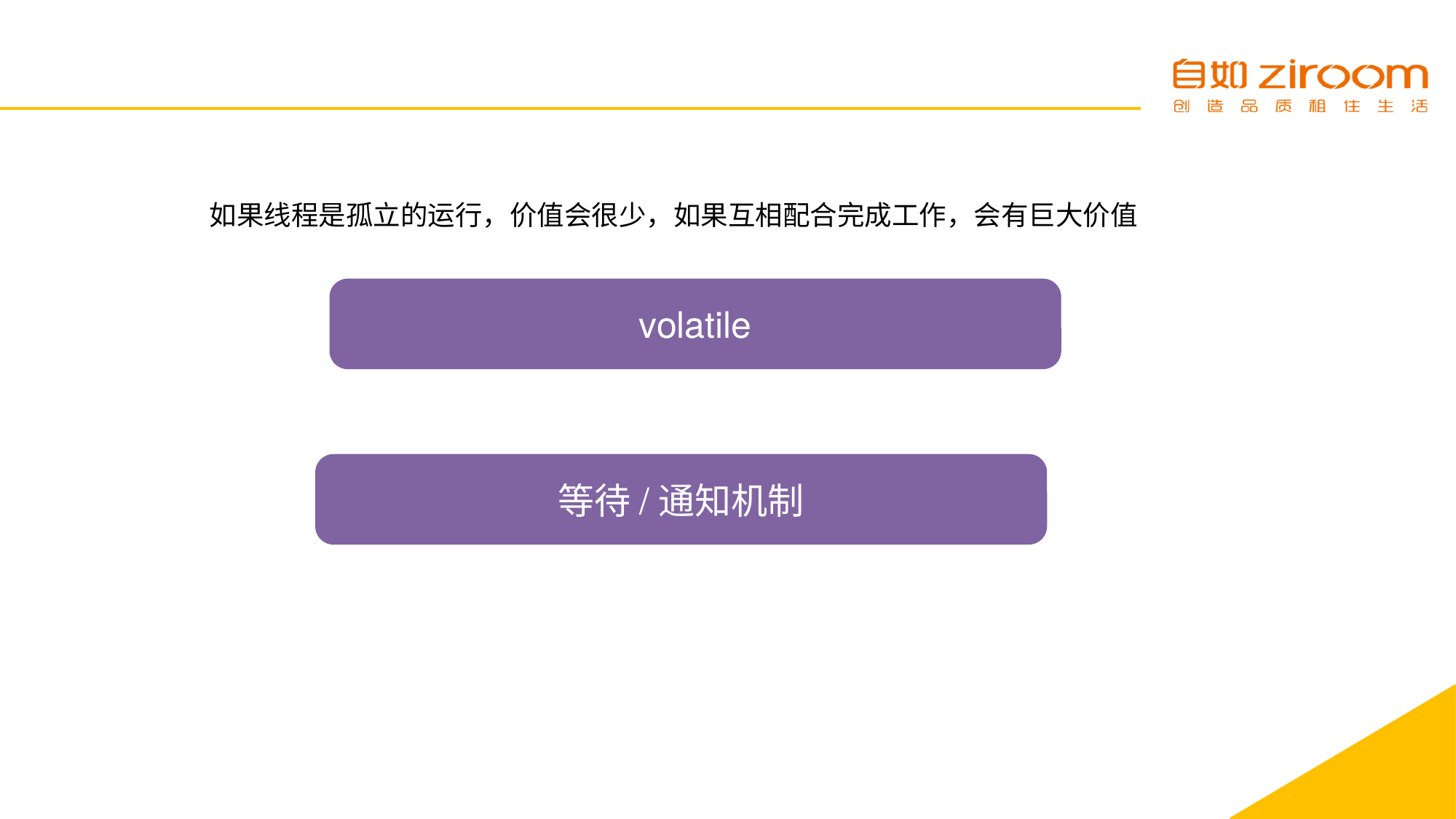

如果线程是孤立的运行，价值会很少，如果互相配合完成工作，会有巨大价值
volatile
等待/通知机制